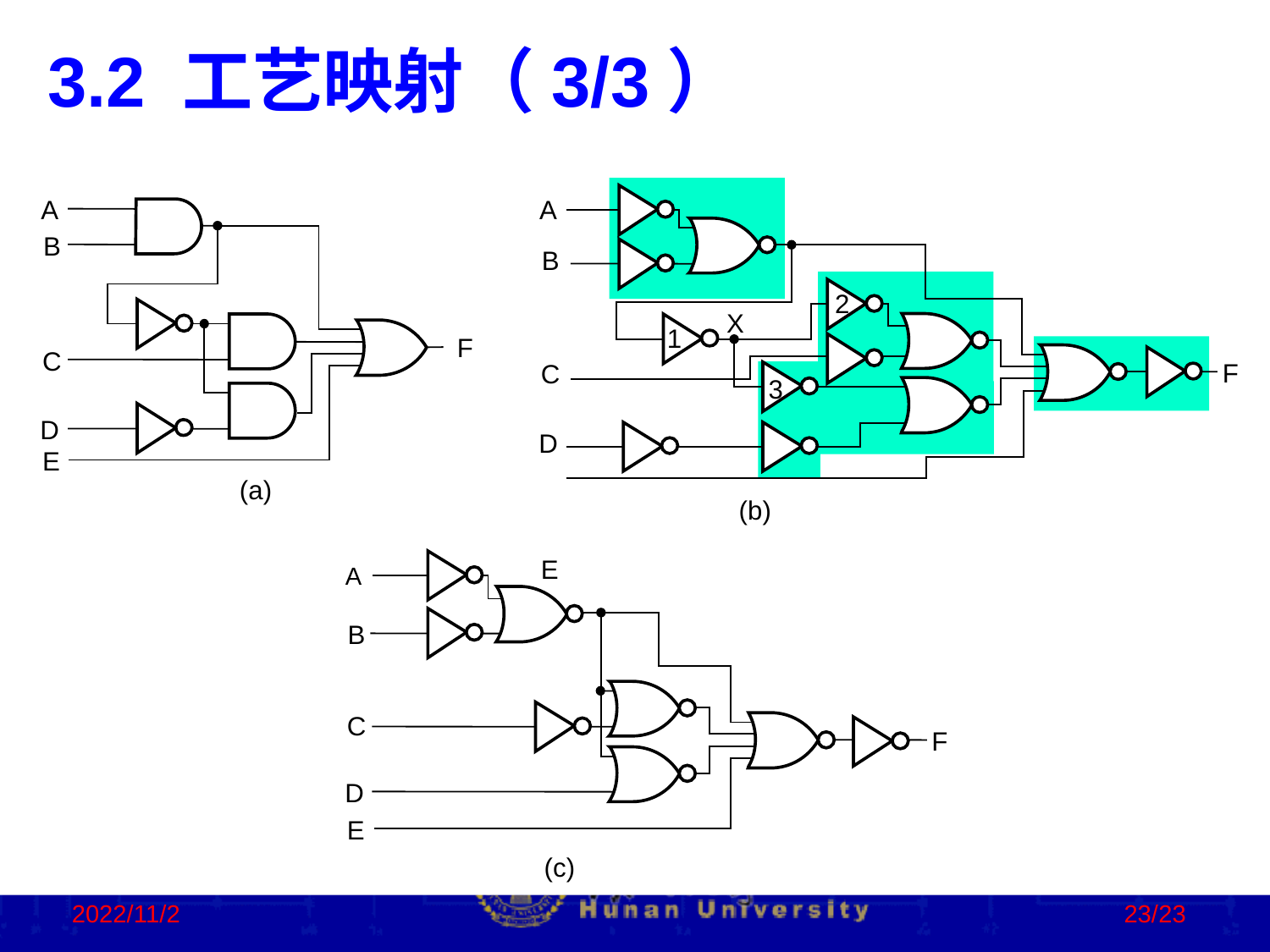

3.2 工艺映射（3/3）

A
A

B

B

2

X

1

F

C

F
C

3

D

D

E
(a)
(b)

E
A

B

C

F

D

E
(c)
2022/11/2
23/23